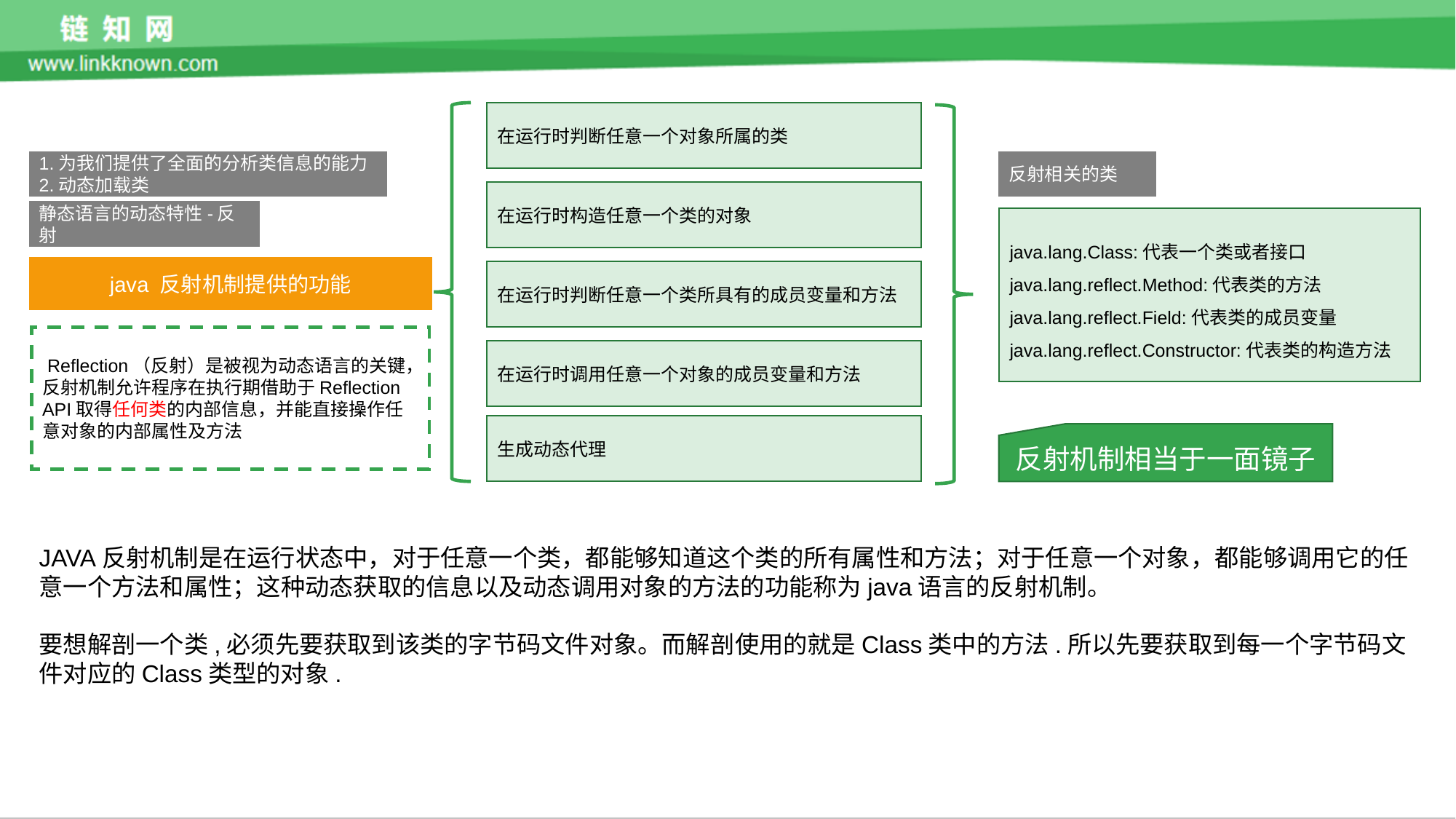

在运行时判断任意一个对象所属的类

1.为我们提供了全面的分析类信息的能力
2.动态加载类
反射相关的类
在运行时构造任意一个类的对象
静态语言的动态特性-反射
java.lang.Class:代表一个类或者接口
java.lang.reflect.Method:代表类的方法
java.lang.reflect.Field:代表类的成员变量
java.lang.reflect.Constructor:代表类的构造方法
java 反射机制提供的功能
在运行时判断任意一个类所具有的成员变量和方法
 Reflection（反射）是被视为动态语言的关键，反射机制允许程序在执行期借助于Reflection API取得任何类的内部信息，并能直接操作任意对象的内部属性及方法
在运行时调用任意一个对象的成员变量和方法
生成动态代理
反射机制相当于一面镜子
JAVA反射机制是在运行状态中，对于任意一个类，都能够知道这个类的所有属性和方法；对于任意一个对象，都能够调用它的任意一个方法和属性；这种动态获取的信息以及动态调用对象的方法的功能称为java语言的反射机制。

要想解剖一个类,必须先要获取到该类的字节码文件对象。而解剖使用的就是Class类中的方法.所以先要获取到每一个字节码文件对应的Class类型的对象.